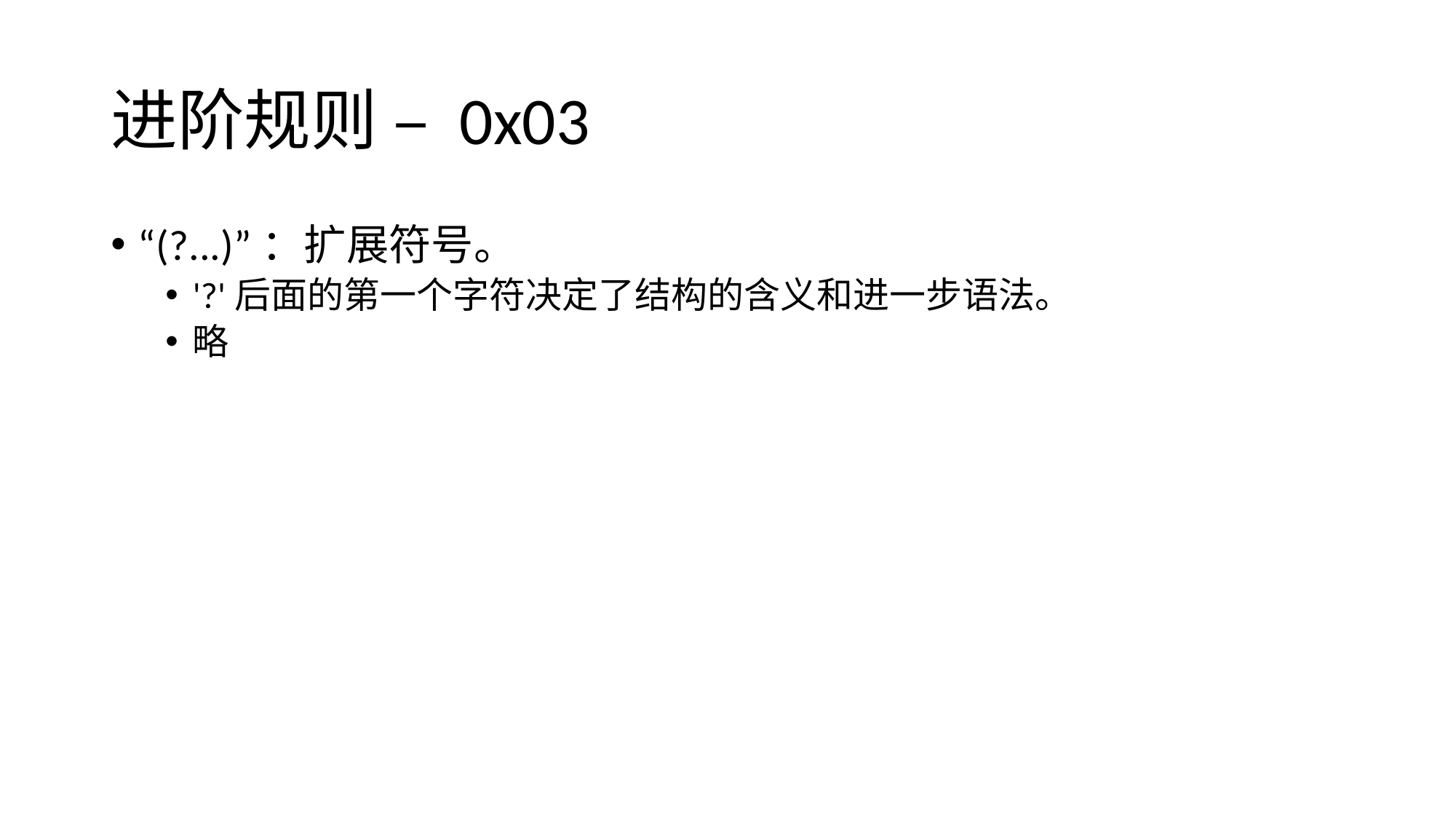

# 进阶规则 – 0x03
“(?...)”：扩展符号。
'?'后面的第一个字符决定了结构的含义和进一步语法。
略